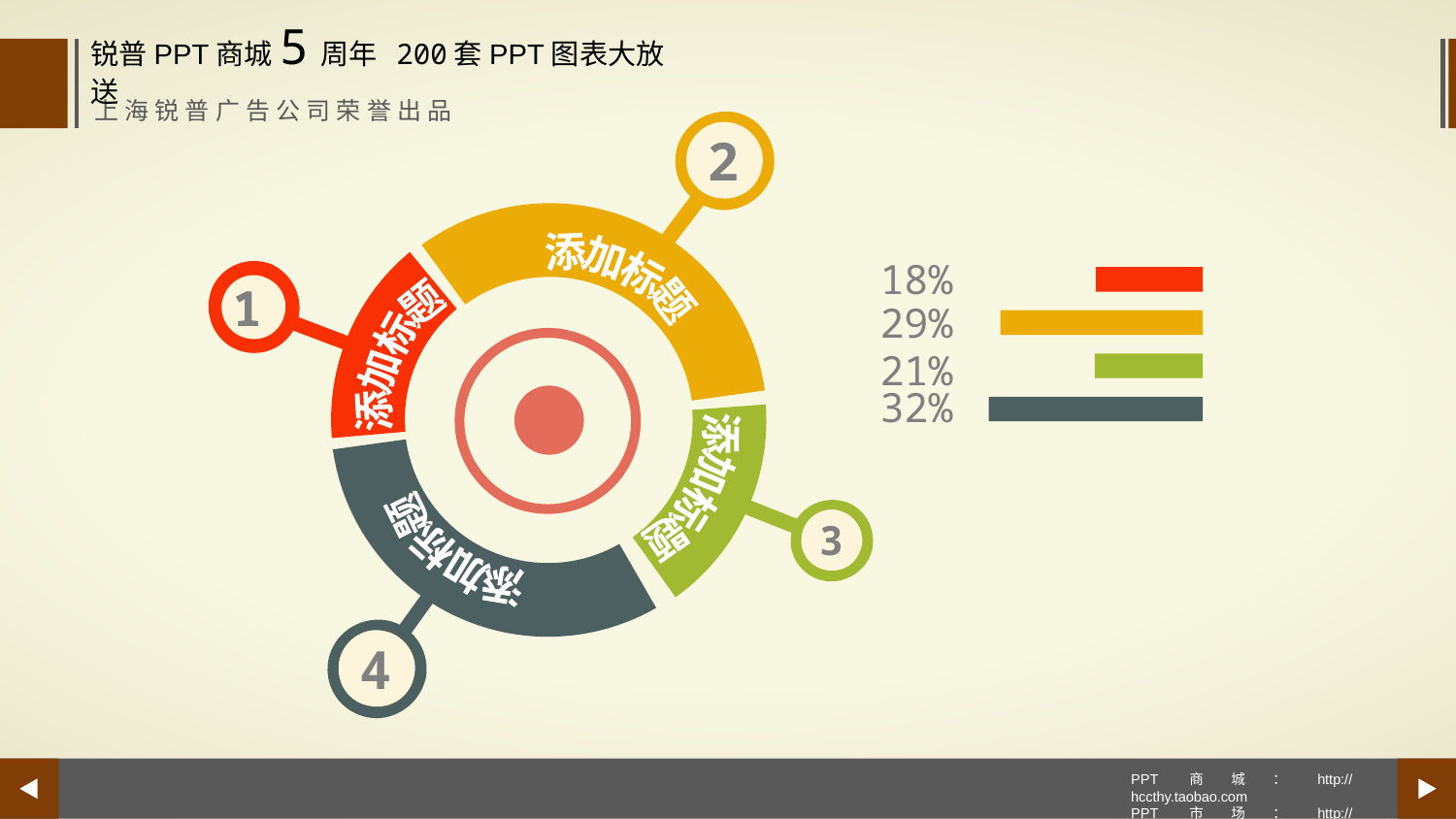

2

18%

1

添加标题

29%

21%
添加标题

32%

添加标题

3
添加标题

4